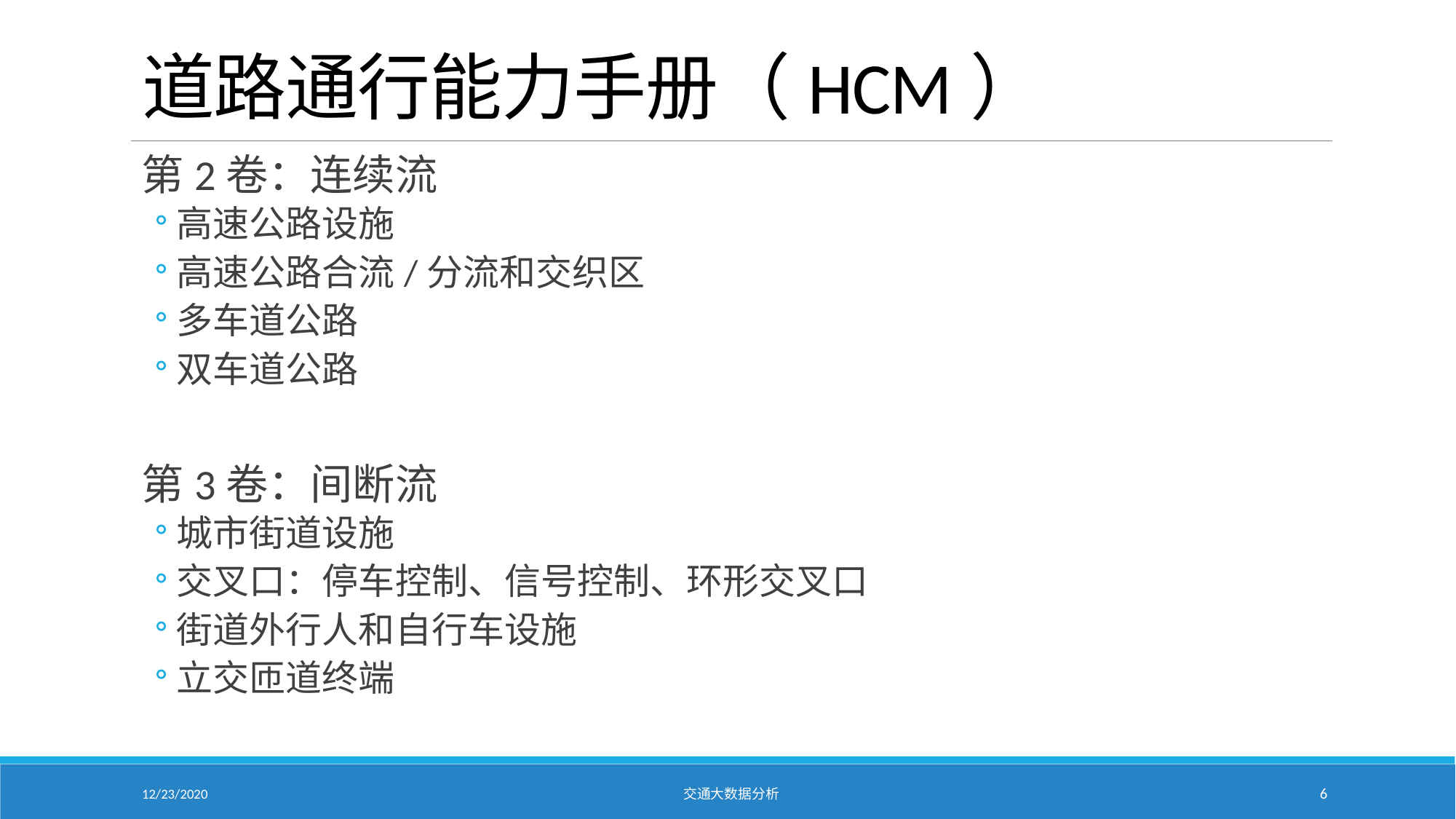

# 道路通行能力手册（HCM）
第2卷：连续流
高速公路设施
高速公路合流/分流和交织区
多车道公路
双车道公路

第3卷：间断流
城市街道设施
交叉口：停车控制、信号控制、环形交叉口
街道外行人和自行车设施
立交匝道终端
12/23/2020
交通大数据分析
6